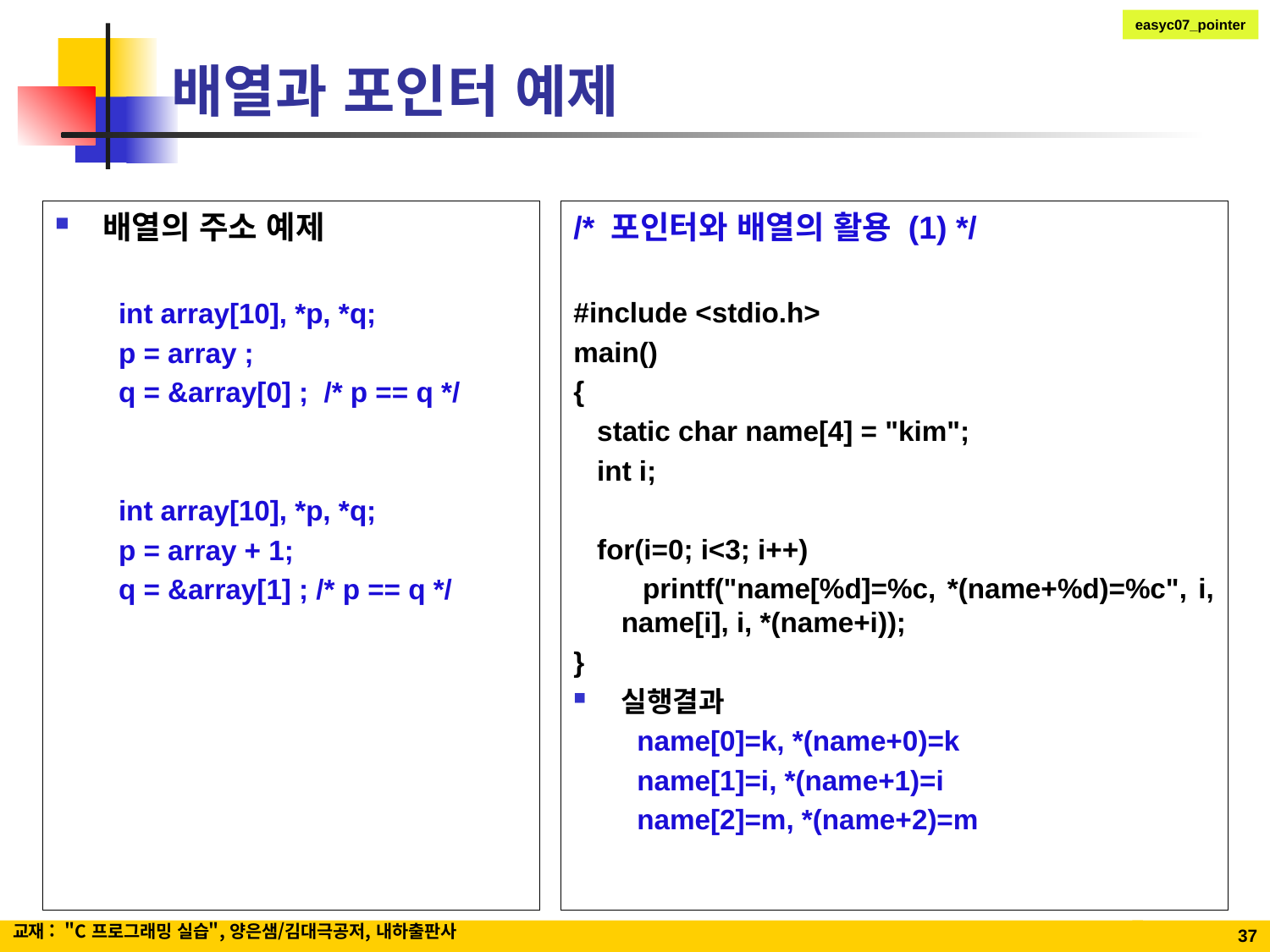

# 배열과 포인터 예제
배열의 주소 예제

int array[10], *p, *q;
p = array ;
q = &array[0] ;  /* p == q */

int array[10], *p, *q;
p = array + 1;
q = &array[1] ; /* p == q */

/* 포인터와 배열의 활용 (1) */

#include <stdio.h>
main()
{
   static char name[4] = "kim";
   int i;

   for(i=0; i<3; i++)
      printf("name[%d]=%c, *(name+%d)=%c", i, name[i], i, *(name+i));
}
실행결과
name[0]=k, *(name+0)=k
name[1]=i, *(name+1)=i
name[2]=m, *(name+2)=m
교재 :  "C 프로그래밍 실습", 양은샘/김대극공저, 내하출판사
37